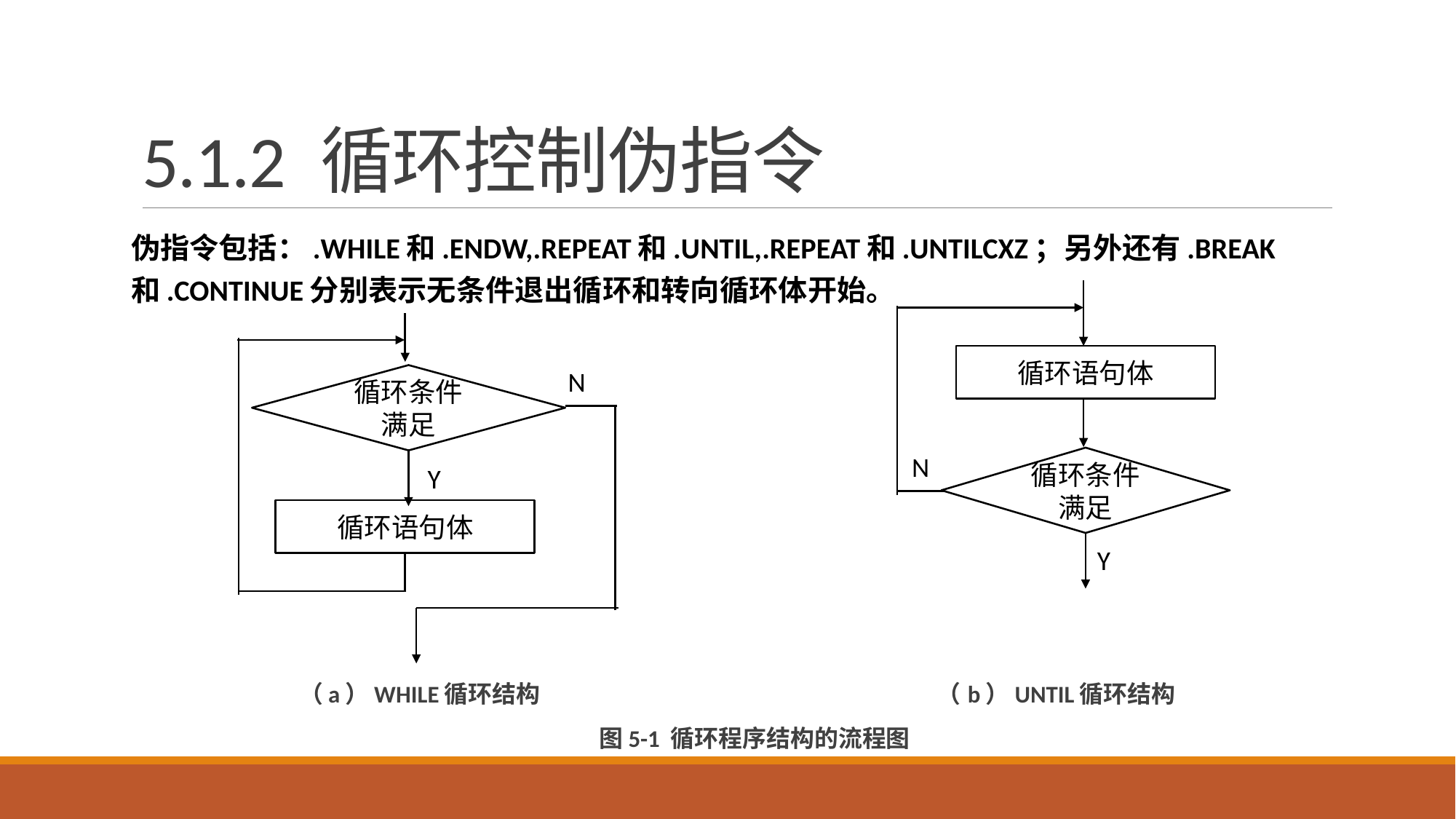

# 5.1.2 循环控制伪指令
伪指令包括：.WHILE和.ENDW,.REPEAT和.UNTIL,.REPEAT和.UNTILCXZ；另外还有.BREAK和.CONTINUE分别表示无条件退出循环和转向循环体开始。

                            （a）WHILE循环结构                                                                         （b）UNTIL循环结构
                                                                                   图5-1 循环程序结构的流程图
循环语句体
N
循环条件满足
N
循环条件满足
Y
循环语句体
Y